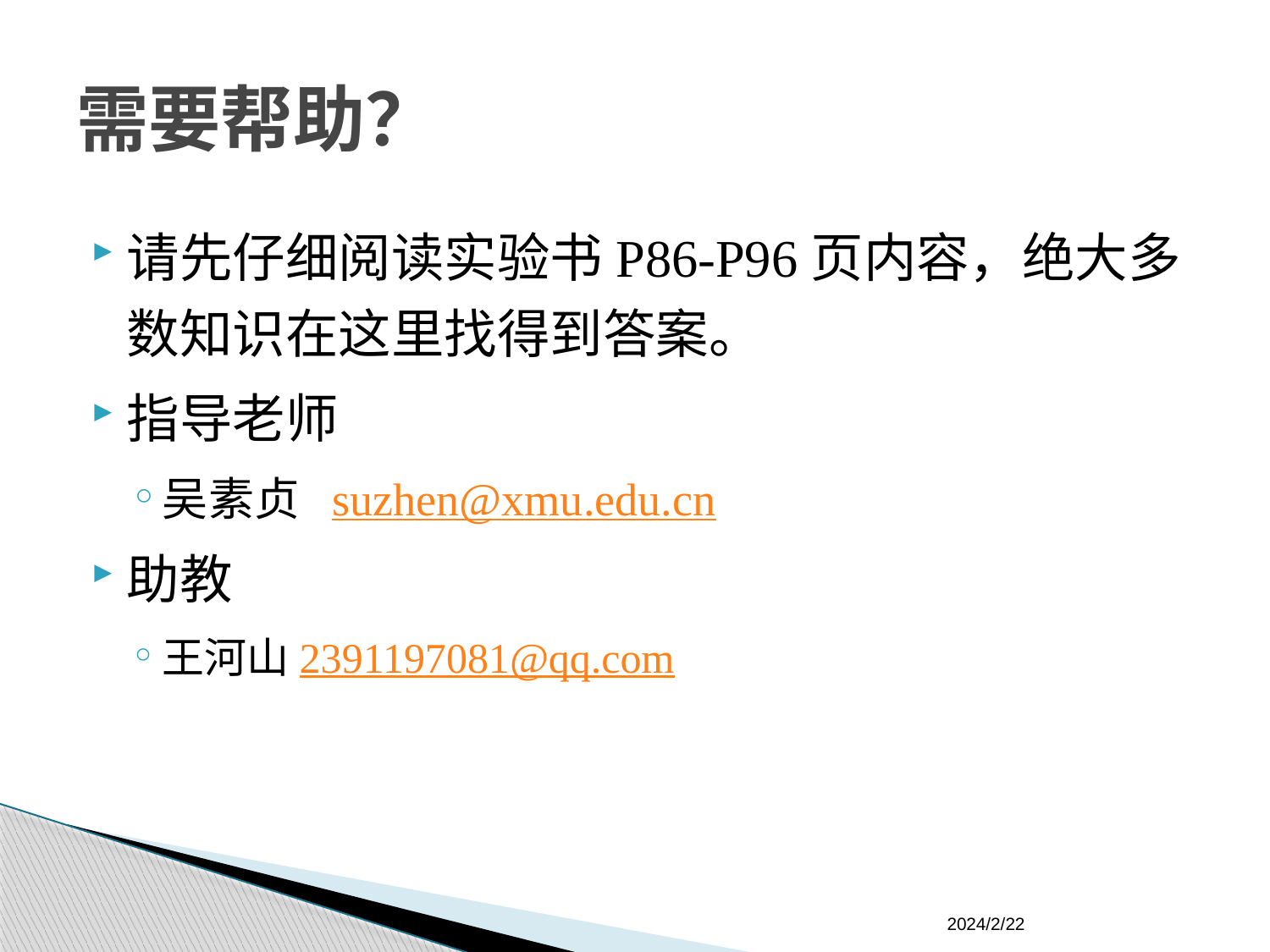

# 需要帮助？
请先仔细阅读实验书P86-P96页内容，绝大多数知识在这里找得到答案。
指导老师
吴素贞  suzhen@xmu.edu.cn
助教
王河山2391197081@qq.com
2024/2/22